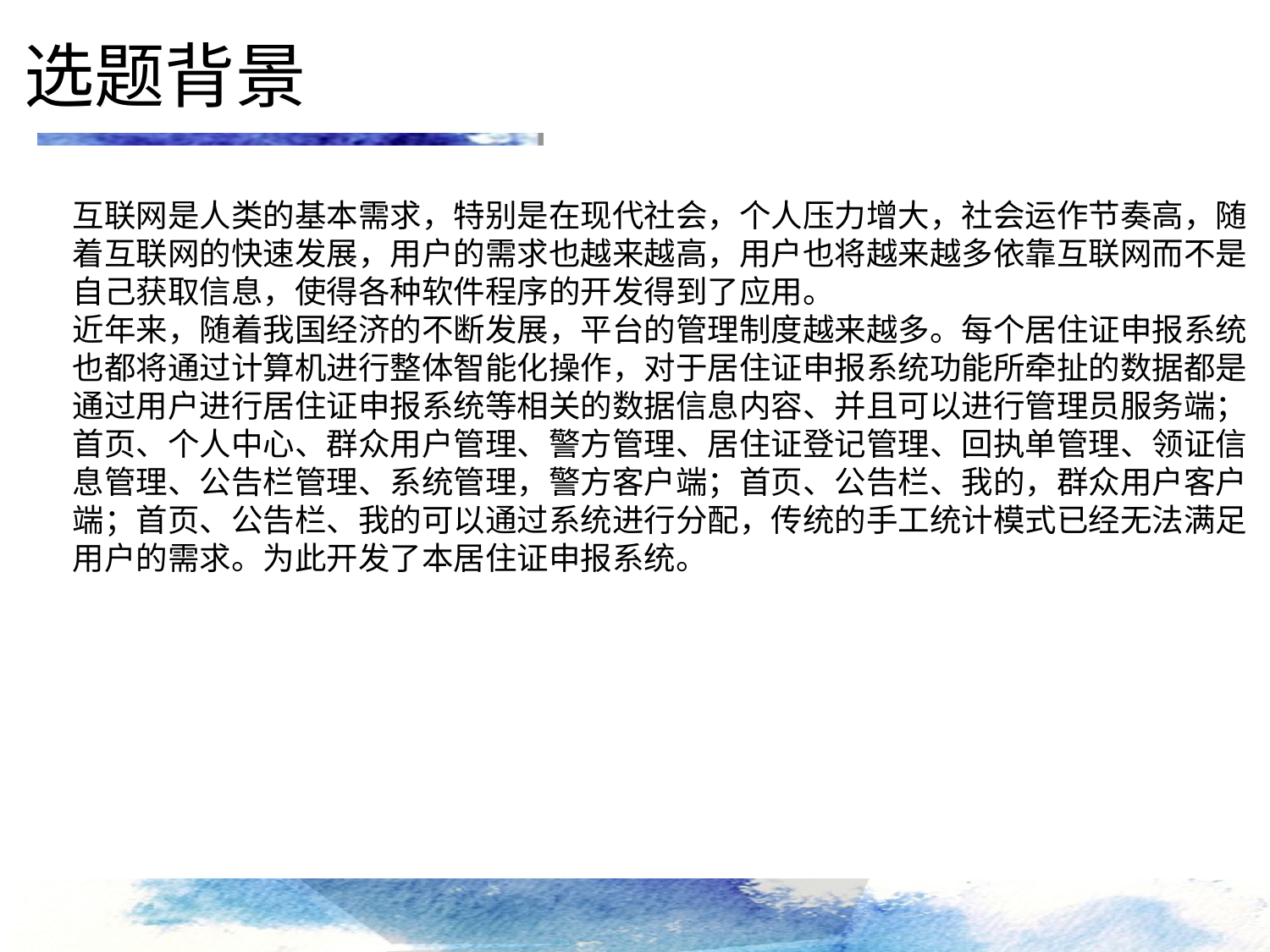

选题背景

互联网是人类的基本需求，特别是在现代社会，个人压力增大，社会运作节奏高，随着互联网的快速发展，用户的需求也越来越高，用户也将越来越多依靠互联网而不是自己获取信息，使得各种软件程序的开发得到了应用。
近年来，随着我国经济的不断发展，平台的管理制度越来越多。每个居住证申报系统也都将通过计算机进行整体智能化操作，对于居住证申报系统功能所牵扯的数据都是通过用户进行居住证申报系统等相关的数据信息内容、并且可以进行管理员服务端；首页、个人中心、群众用户管理、警方管理、居住证登记管理、回执单管理、领证信息管理、公告栏管理、系统管理，警方客户端；首页、公告栏、我的，群众用户客户端；首页、公告栏、我的可以通过系统进行分配，传统的手工统计模式已经无法满足用户的需求。为此开发了本居住证申报系统。
点击添加文本
点击添加文本
点击添加文本
点击添加文本